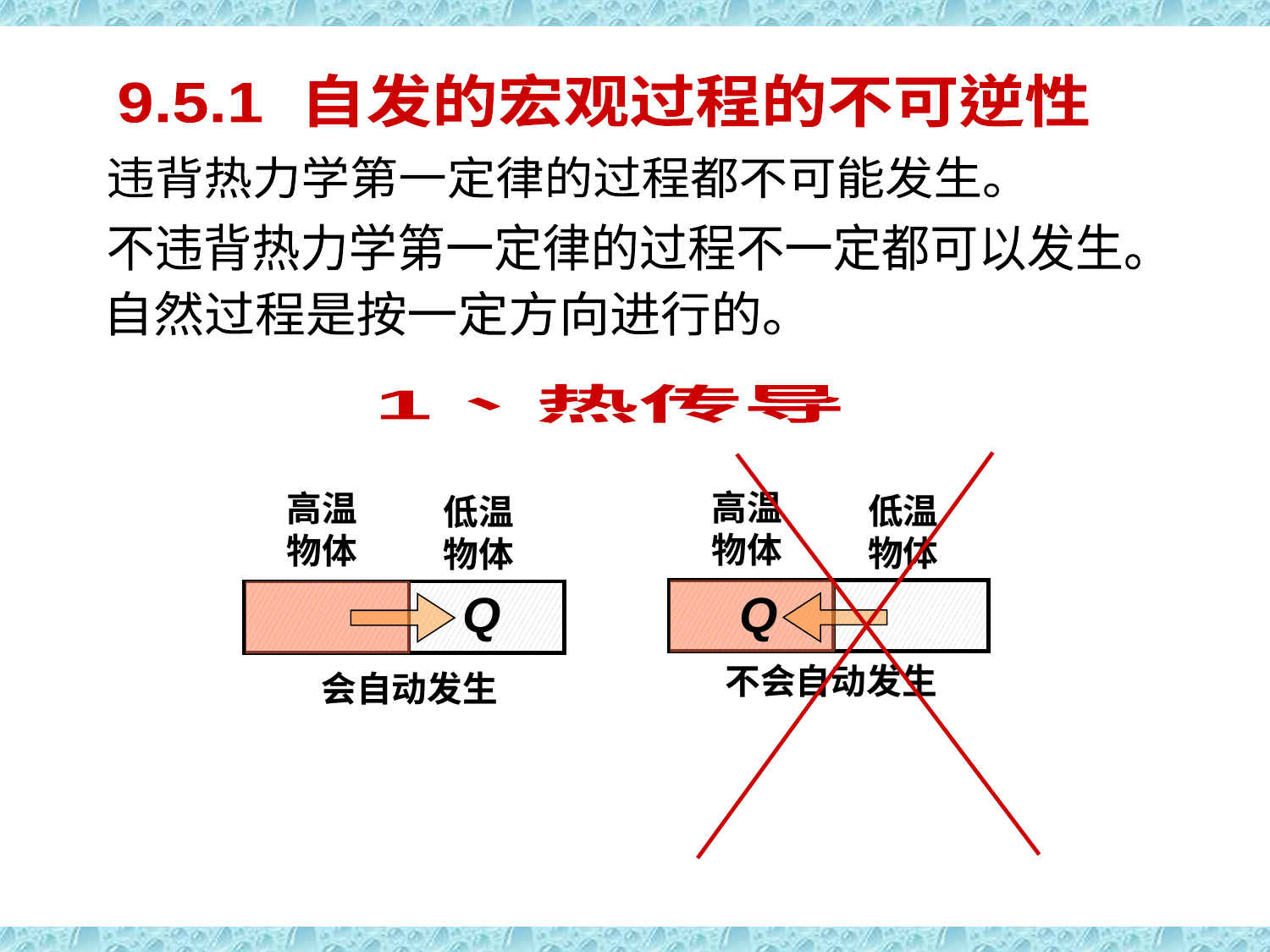

热传导
9.5.1  自发的宏观过程的不可逆性
违背热力学第一定律的过程都不可能发生。
不违背热力学第一定律的过程不一定都可以发生。
自然过程是按一定方向进行的。
与热现象有关的自然宏观过程
1、热传导

高温物体
低温物体

高温物体
低温物体

Q

Q

不会自动发生
会自动发生